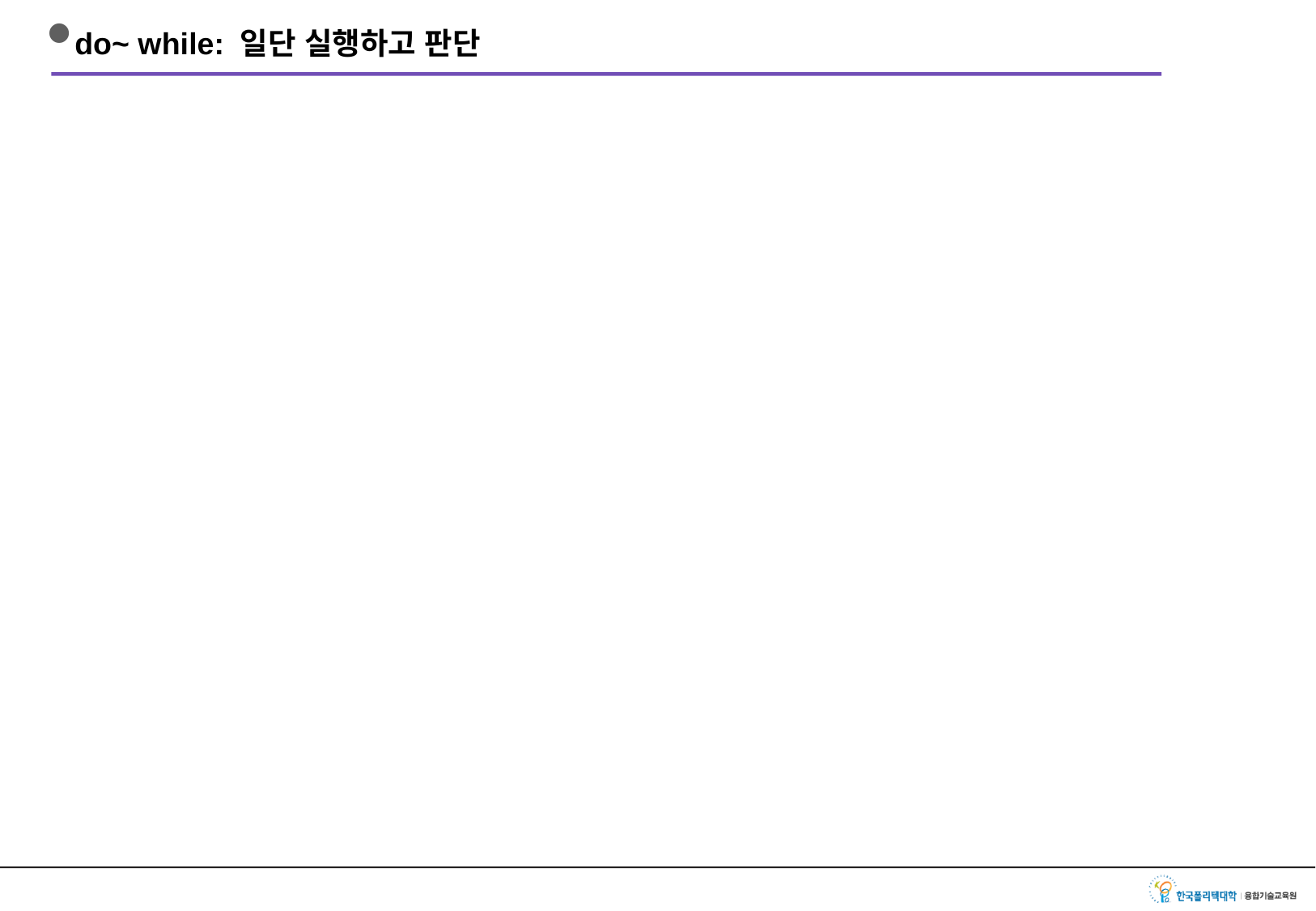

# do~ while: 일단 실행하고 판단
do{ … 적어도 한번은 실행할 구문 }

while(조건문): 두 번째 이후의 실행을 판단할 판단조건